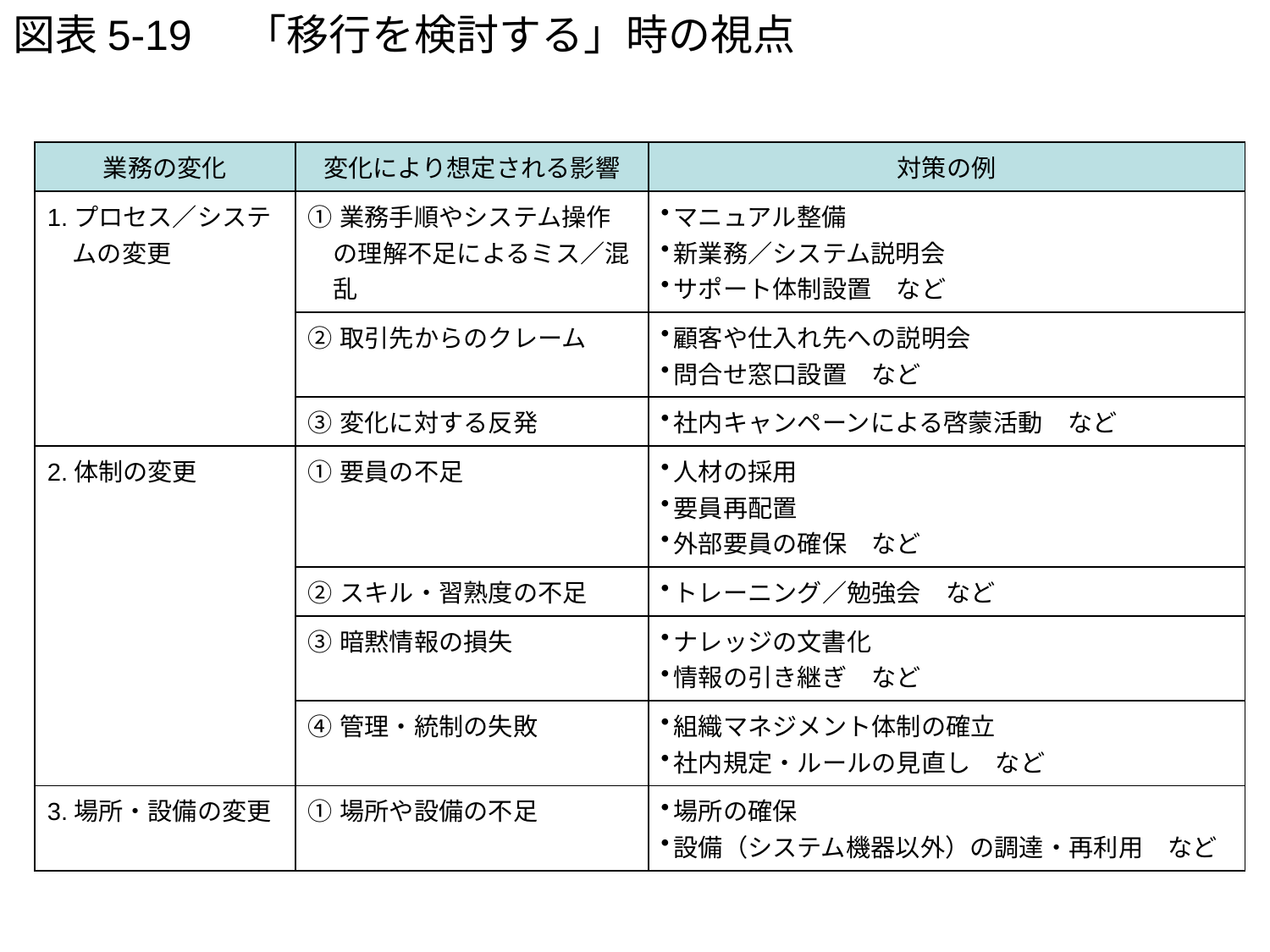

# 図表5-19　「移行を検討する」時の視点
| 業務の変化 | 変化により想定される影響 | 対策の例 |
| --- | --- | --- |
| 1.プロセス／システムの変更 | ①業務手順やシステム操作の理解不足によるミス／混乱 | マニュアル整備 新業務／システム説明会 サポート体制設置　など |
|  | ②取引先からのクレーム | 顧客や仕入れ先への説明会 問合せ窓口設置　など |
|  | ③変化に対する反発 | 社内キャンペーンによる啓蒙活動　など |
| 2.体制の変更 | ①要員の不足 | 人材の採用 要員再配置 外部要員の確保　など |
|  | ②スキル・習熟度の不足 | トレーニング／勉強会　など |
|  | ③暗黙情報の損失 | ナレッジの文書化 情報の引き継ぎ　など |
|  | ④管理・統制の失敗 | 組織マネジメント体制の確立 社内規定・ルールの見直し　など |
| 3.場所・設備の変更 | ①場所や設備の不足 | 場所の確保 設備（システム機器以外）の調達・再利用　など |